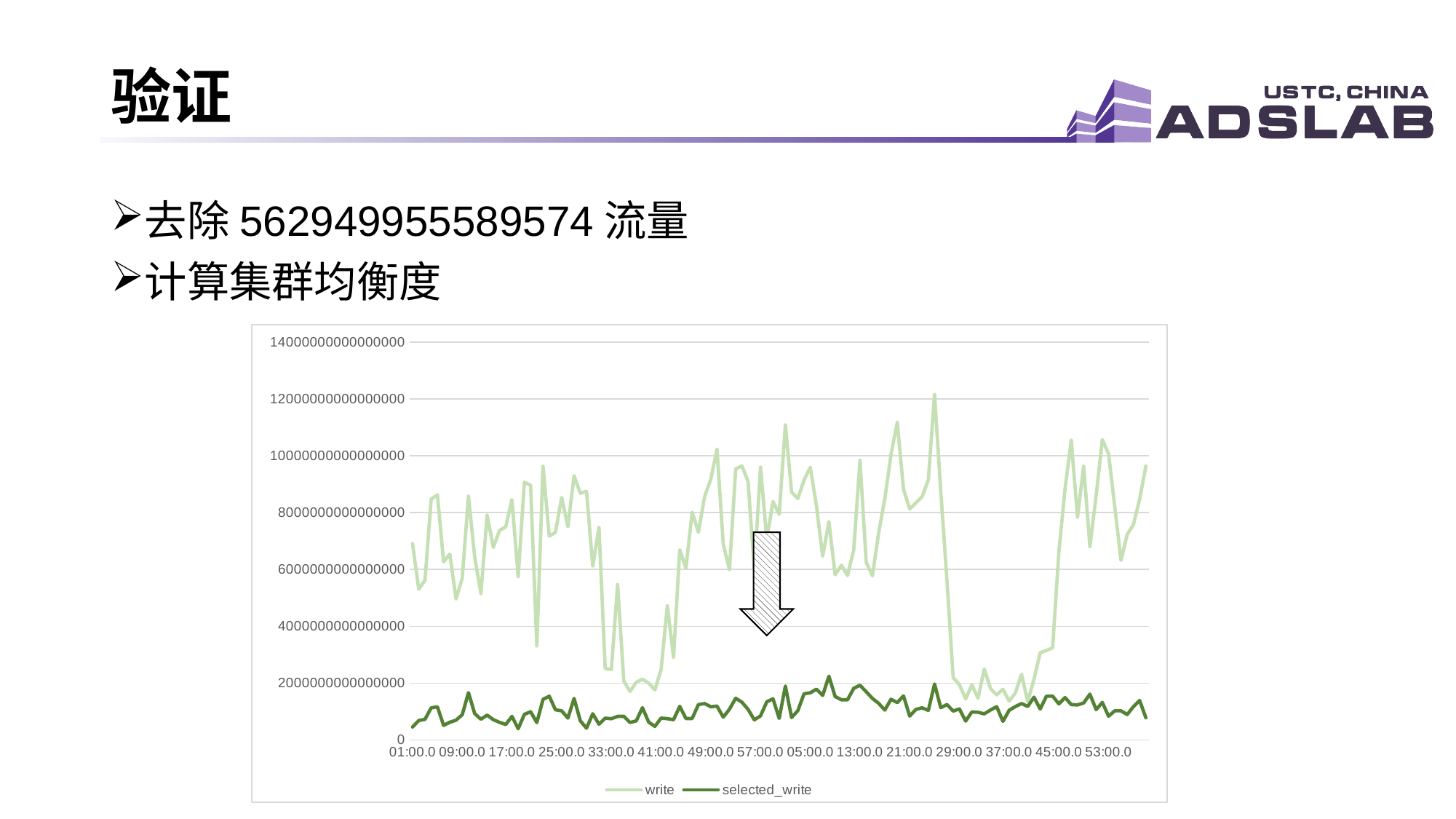

# 验证
去除562949955589574流量
计算集群均衡度

### Chart

| Category | write | selected_write |
|---|---|---|
| 43871.7090277778 | 6909765378808590.0 | 453925989975518.0 |
| 43871.7097222222 | 5302056872173620.0 | 683177305782336.0 |
| 43871.7104166667 | 5616026226549650.0 | 726059671340454.0 |
| 43871.7111111111 | 8472332378356460.0 | 1128881978411430.0 |
| 43871.7118055556 | 8629073141787300.0 | 1166180770795810.0 |
| 43871.7125 | 6267677427119100.0 | 511718001412467.0 |
| 43871.7131944444 | 6543088995328600.0 | 623694077268442.0 |
| 43871.7138888889 | 4957791903108830.0 | 696015632842769.0 |
| 43871.7145833333 | 5698808052010710.0 | 887123471985397.0 |
| 43871.7152777778 | 8582377767252980.0 | 1664385837995620.0 |
| 43871.7159722222 | 6449702504682540.0 | 930089473132261.0 |
| 43871.7166666667 | 5152375007728720.0 | 730287133664423.0 |
| 43871.7173611111 | 7911226246854050.0 | 873103311225631.0 |
| 43871.7180555556 | 6777728978040780.0 | 714079781825621.0 |
| 43871.71875 | 7373615325607190.0 | 618955533708926.0 |
| 43871.7194444444 | 7501388883341670.0 | 542046371283330.0 |
| 43871.7201388889 | 8463559269246960.0 | 830388499317745.0 |
| 43871.7208333333 | 5747746906010470.0 | 392810421933522.0 |
| 43871.7215277778 | 9068644371986950.0 | 900772381076183.0 |
| 43871.7222222222 | 8961232478630360.0 | 992828397027744.0 |
| 43871.7229166667 | 3307850253259030.0 | 611943807047459.0 |
| 43871.7236111111 | 9631277409484710.0 | 1427797652756870.0 |
| 43871.7243055556 | 7172905237568680.0 | 1540230415942880.0 |
| 43871.725 | 7305761287942890.0 | 1061114978375070.0 |
| 43871.7256944444 | 8537737641726190.0 | 1024862774294950.0 |
| 43871.7263888889 | 7502923331426140.0 | 767461120293537.0 |
| 43871.7270833333 | 9298848850064340.0 | 1460333716415060.0 |
| 43871.7277777778 | 8682457882468090.0 | 673743215829476.0 |
| 43871.7284722222 | 8751160591935210.0 | 412329764202879.0 |
| 43871.7291666667 | 6123625874398120.0 | 920991138255613.0 |
| 43871.7298611111 | 7474750864956740.0 | 552732865240809.0 |
| 43871.7305555556 | 2517813254927050.0 | 765784732900982.0 |
| 43871.73125 | 2481521355469800.0 | 747889095696416.0 |
| 43871.7319444444 | 5469092034897470.0 | 829642366022698.0 |
| 43871.7326388889 | 2069592423890250.0 | 832007631957819.0 |
| 43871.7333333333 | 1710226768764590.0 | 613015296440901.0 |
| 43871.7340277778 | 2025383153391830.0 | 672827958480407.0 |
| 43871.7347222222 | 2139031186976630.0 | 1136707995486010.0 |
| 43871.7354166667 | 2001026554769290.0 | 628399549538918.0 |
| 43871.7361111111 | 1759867075866350.0 | 475990211165150.0 |
| 43871.7368055556 | 2480798894901930.0 | 769318347757970.0 |
| 43871.7375 | 4719930666083240.0 | 747611547537266.0 |
| 43871.7381944444 | 2912488679330450.0 | 713471622909760.0 |
| 43871.7388888889 | 6694908432455710.0 | 1182340338065360.0 |
| 43871.7395833333 | 6046825858226710.0 | 754207565381347.0 |
| 43871.7402777778 | 8014707446175140.0 | 755842005661770.0 |
| 43871.7409722222 | 7308400156946830.0 | 1245237739207490.0 |
| 43871.7416666667 | 8568600504633200.0 | 1281728398432950.0 |
| 43871.7423611111 | 9179722951965710.0 | 1165964380901950.0 |
| 43871.7430555556 | 1.02288727125868e+16 | 1191420291329700.0 |
| 43871.74375 | 6898513140425750.0 | 801050956208228.0 |
| 43871.7444444444 | 5987136426335510.0 | 1081827452071920.0 |
| 43871.7451388889 | 9539709204052420.0 | 1469557077544930.0 |
| 43871.7458333333 | 9645124070996770.0 | 1328822426743920.0 |
| 43871.7465277778 | 9096226146325650.0 | 1074233317909730.0 |
| 43871.7472222222 | 6005972206711970.0 | 708259774370442.0 |
| 43871.7479166667 | 9602243504404600.0 | 845977758066810.0 |
| 43871.7486111111 | 7062465012799250.0 | 1341583850694780.0 |
| 43871.7493055556 | 8392515021401760.0 | 1449836974408810.0 |
| 43871.75 | 7941431499778330.0 | 756714386507074.0 |
| 43871.7506944444 | 1.10890313209677e+16 | 1896400072685250.0 |
| 43871.7513888889 | 8724374038879330.0 | 787644469040490.0 |
| 43871.7520833333 | 8494250240140610.0 | 1029659939549460.0 |
| 43871.7527777778 | 9151016524291690.0 | 1624507901834130.0 |
| 43871.7534722222 | 9597536357061140.0 | 1659316262364070.0 |
| 43871.7541666667 | 8235700654100910.0 | 1785321025041760.0 |
| 43871.7548611111 | 6466458675054760.0 | 1565854876896250.0 |
| 43871.7555555556 | 7687741954899400.0 | 2243618847961770.0 |
| 43871.75625 | 5813514180575100.0 | 1528166845143060.0 |
| 43871.7569444444 | 6146664787908880.0 | 1414435921245170.0 |
| 43871.7576388889 | 5788258569070510.0 | 1415432872072000.0 |
| 43871.7583333333 | 6687657544892400.0 | 1813557796160640.0 |
| 43871.7590277778 | 9843238259679650.0 | 1927175376827770.0 |
| 43871.7597222222 | 6257142929812920.0 | 1695427074928650.0 |
| 43871.7604166667 | 5777525702089200.0 | 1462444992416310.0 |
| 43871.7611111111 | 7279501310429860.0 | 1290408492020430.0 |
| 43871.7618055556 | 8486681478306890.0 | 1051085260739740.0 |
| 43871.7625 | 1.00541944770699e+16 | 1433743670173520.0 |
| 43871.7631944444 | 1.1182865264716e+16 | 1313629629513450.0 |
| 43871.7638888889 | 8822427286189230.0 | 1551009676952080.0 |
| 43871.7645833333 | 8127754951051890.0 | 839876128762483.0 |
| 43871.7652777778 | 8343087388595790.0 | 1072042846414180.0 |
| 43871.7659722222 | 8561172501432300.0 | 1129230945808810.0 |
| 43871.7666666667 | 9157833912585310.0 | 1039277881473440.0 |
| 43871.7673611111 | 1.21553230766835e+16 | 1969253045870020.0 |
| 43871.7680555556 | 8748922606303080.0 | 1135076436540010.0 |
| 43871.76875 | 5600686653353180.0 | 1247514327693570.0 |
| 43871.7694444444 | 2195018600930630.0 | 1014607661950410.0 |
| 43871.7701388889 | 1946371233425490.0 | 1091663707323060.0 |
| 43871.7708333333 | 1443858499079170.0 | 665298121102891.0 |
| 43871.7715277778 | 1936858264267740.0 | 985248743414651.0 |
| 43871.7722222222 | 1467134265544660.0 | 974829832830500.0 |
| 43871.7729166667 | 2495862941219390.0 | 917462373881269.0 |
| 43871.7736111111 | 1808229469042310.0 | 1053679405093980.0 |
| 43871.7743055556 | 1587165139356670.0 | 1170258216707500.0 |
| 43871.775 | 1781518102277670.0 | 653632339540441.0 |
| 43871.7756944444 | 1370557665319170.0 | 1042746984355390.0 |
| 43871.7763888889 | 1647557946488500.0 | 1173633924367370.0 |
| 43871.7770833333 | 2311200181784750.0 | 1282333478362120.0 |
| 43871.7777777778 | 1348443174768620.0 | 1178679152061290.0 |
| 43871.7784722222 | 2143332665607760.0 | 1505799923198410.0 |
| 43871.7791666667 | 3068292845704750.0 | 1088059933781310.0 |
| 43871.7798611111 | 3151144799573750.0 | 1537439454031450.0 |
| 43871.7805555556 | 3239575915346720.0 | 1544137754777590.0 |
| 43871.78125 | 6601045107177520.0 | 1269711584497940.0 |
| 43871.7819444444 | 8852870641368660.0 | 1491963143671680.0 |
| 43871.7826388889 | 1.05494592631964e+16 | 1244037635641090.0 |
| 43871.7833333333 | 7841279718683130.0 | 1231981224606410.0 |
| 43871.7840277778 | 9632314675447790.0 | 1302230926987480.0 |
| 43871.7847222222 | 6803981596680300.0 | 1612157535520700.0 |
| 43871.7854166667 | 8597217306867360.0 | 1067163739681800.0 |
| 43871.7861111111 | 1.05706978027423e+16 | 1321291410904270.0 |
| 43871.7868055556 | 1.00721296976846e+16 | 834933582192095.0 |
| 43871.7875 | 8200321657906900.0 | 1024341782418590.0 |
| 43871.7881944444 | 6319502607655980.0 | 1024849232947790.0 |
| 43871.7888888889 | 7235193270506880.0 | 895094578307116.0 |
| 43871.7895833333 | 7579540645160130.0 | 1170043430457850.0 |
| 43871.7902777778 | 8472846539335250.0 | 1390670490980000.0 |
| 43871.7909722222 | 9640091368697660.0 | 780737850429377.0 |
28